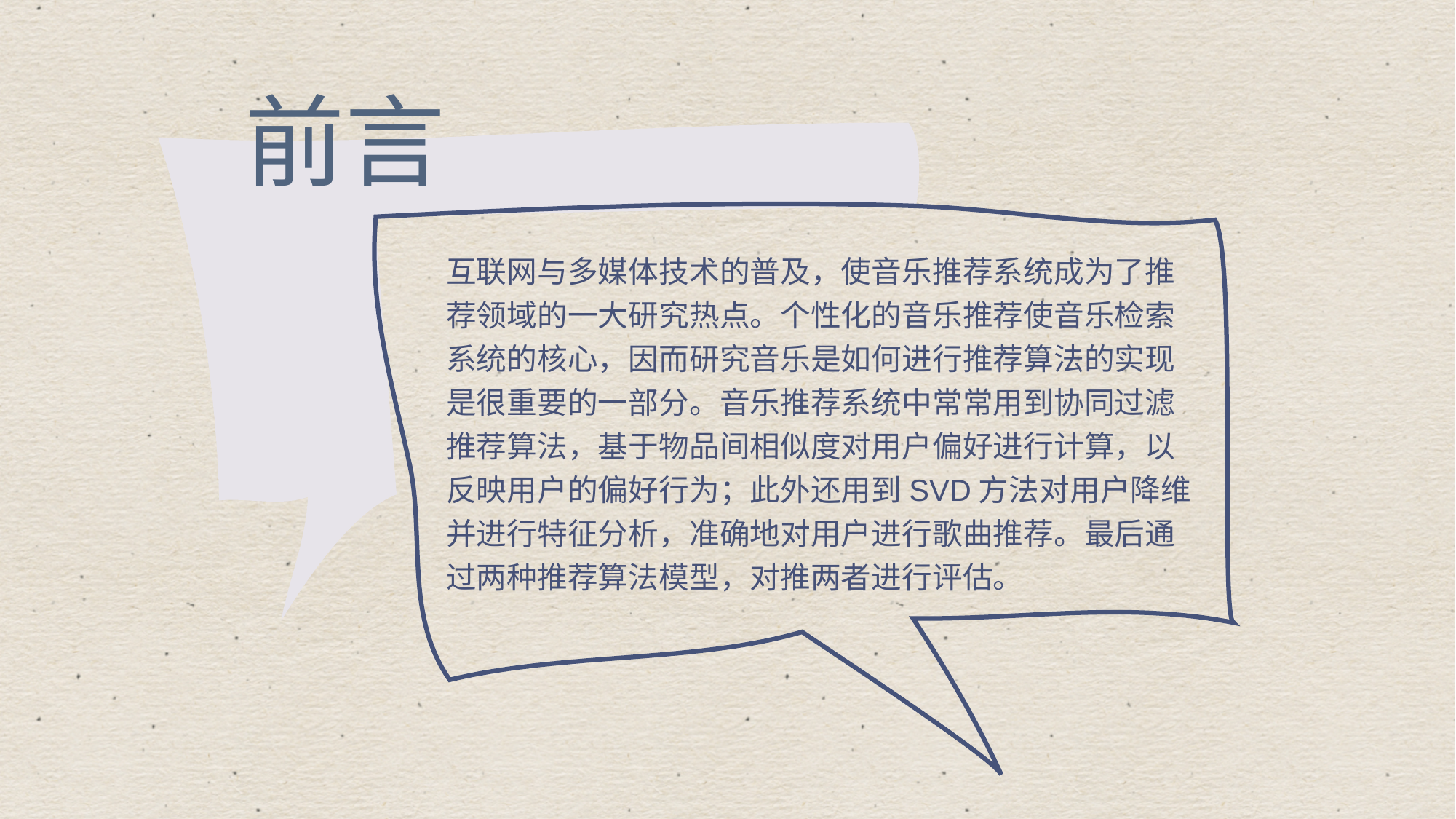

前言

互联网与多媒体技术的普及，使音乐推荐系统成为了推荐领域的一大研究热点。个性化的音乐推荐使音乐检索系统的核心，因而研究音乐是如何进行推荐算法的实现是很重要的一部分。音乐推荐系统中常常用到协同过滤推荐算法，基于物品间相似度对用户偏好进行计算，以反映用户的偏好行为；此外还用到SVD方法对用户降维并进行特征分析，准确地对用户进行歌曲推荐。最后通过两种推荐算法模型，对推两者进行评估。